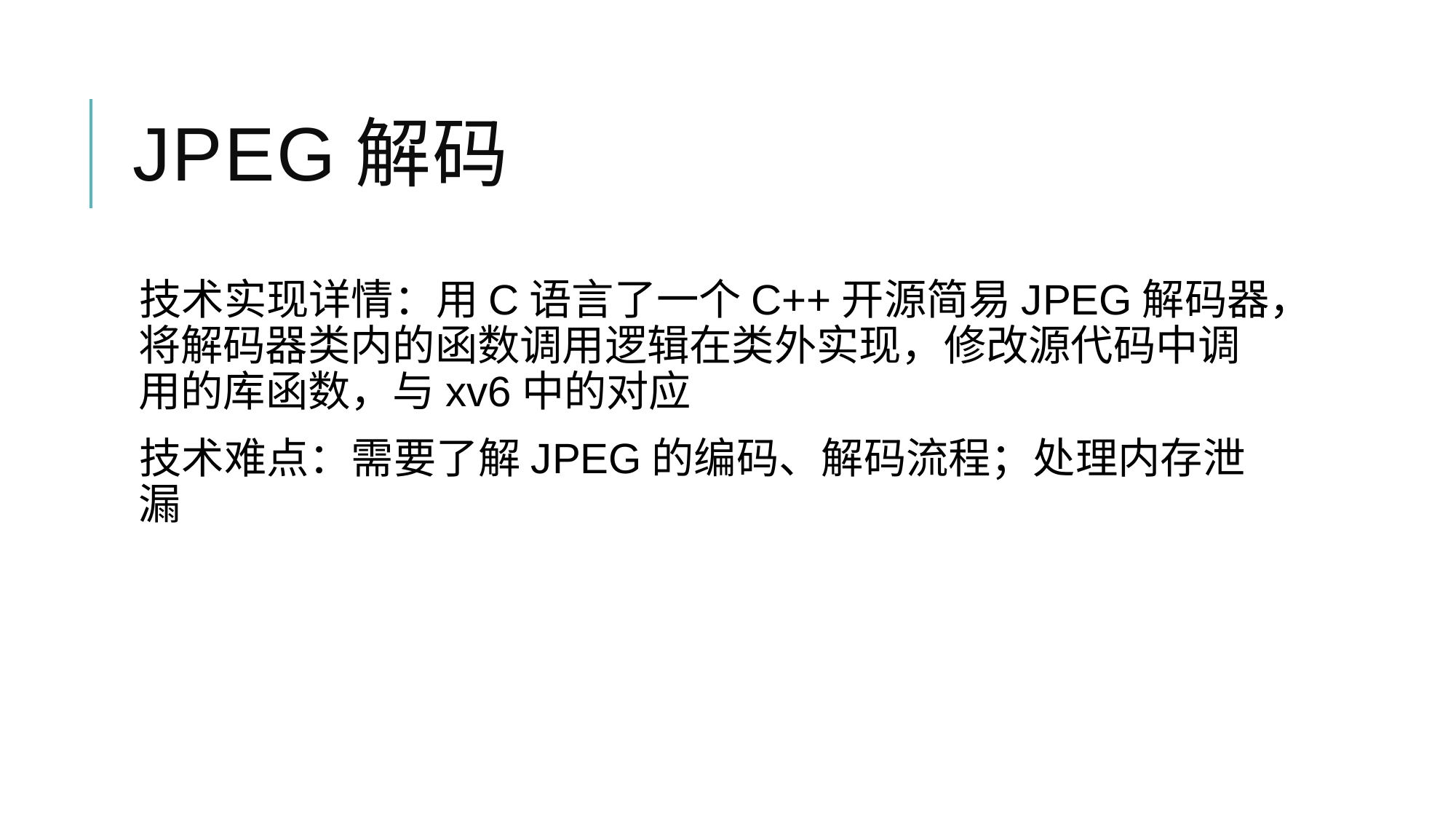

# JPEG解码
技术实现详情：用C语言了一个C++开源简易JPEG解码器，将解码器类内的函数调用逻辑在类外实现，修改源代码中调用的库函数，与xv6中的对应
技术难点：需要了解JPEG的编码、解码流程；处理内存泄漏